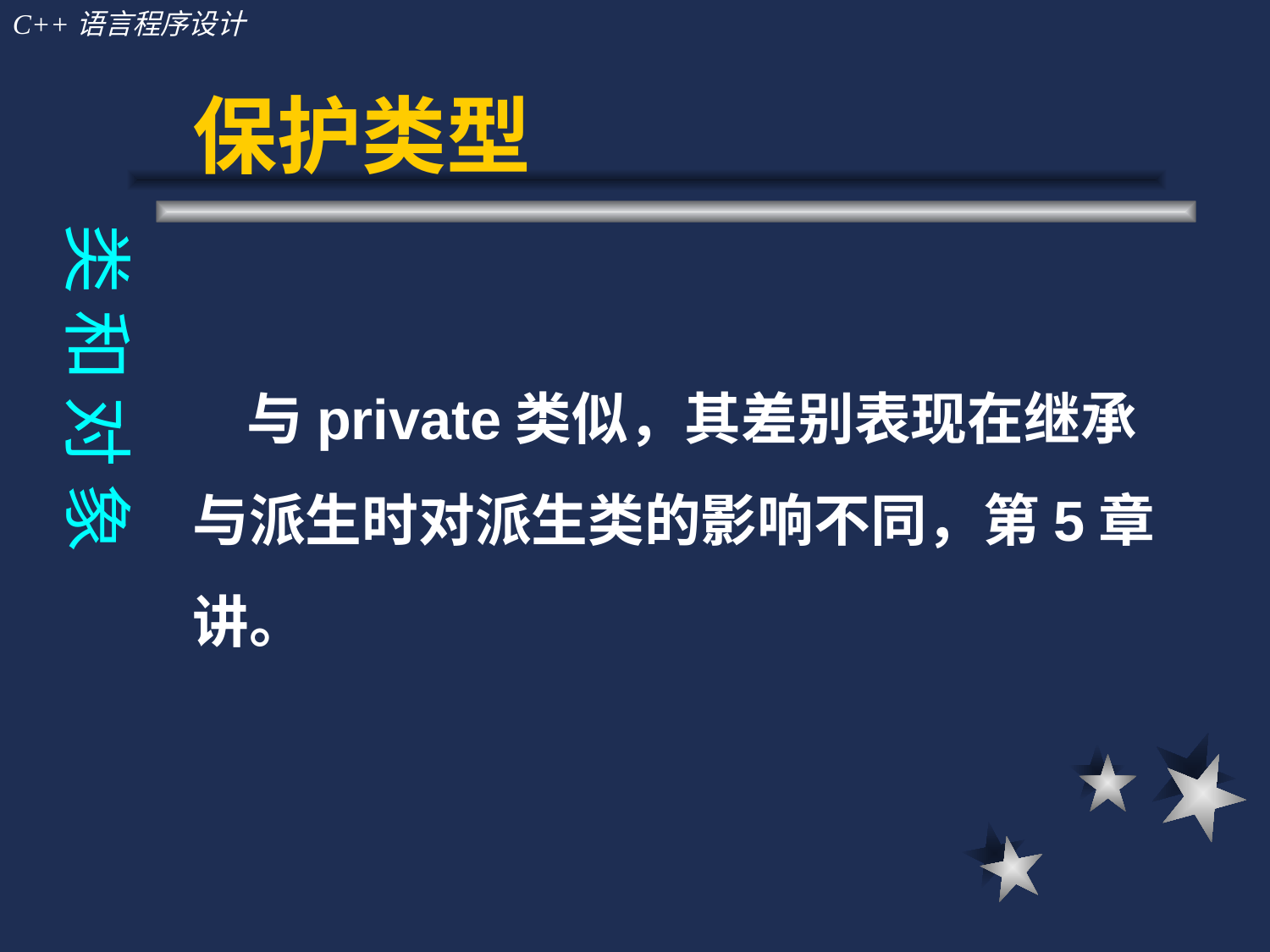

# 保护类型
类 和 对 象
与private类似，其差别表现在继承与派生时对派生类的影响不同，第5章讲。
16